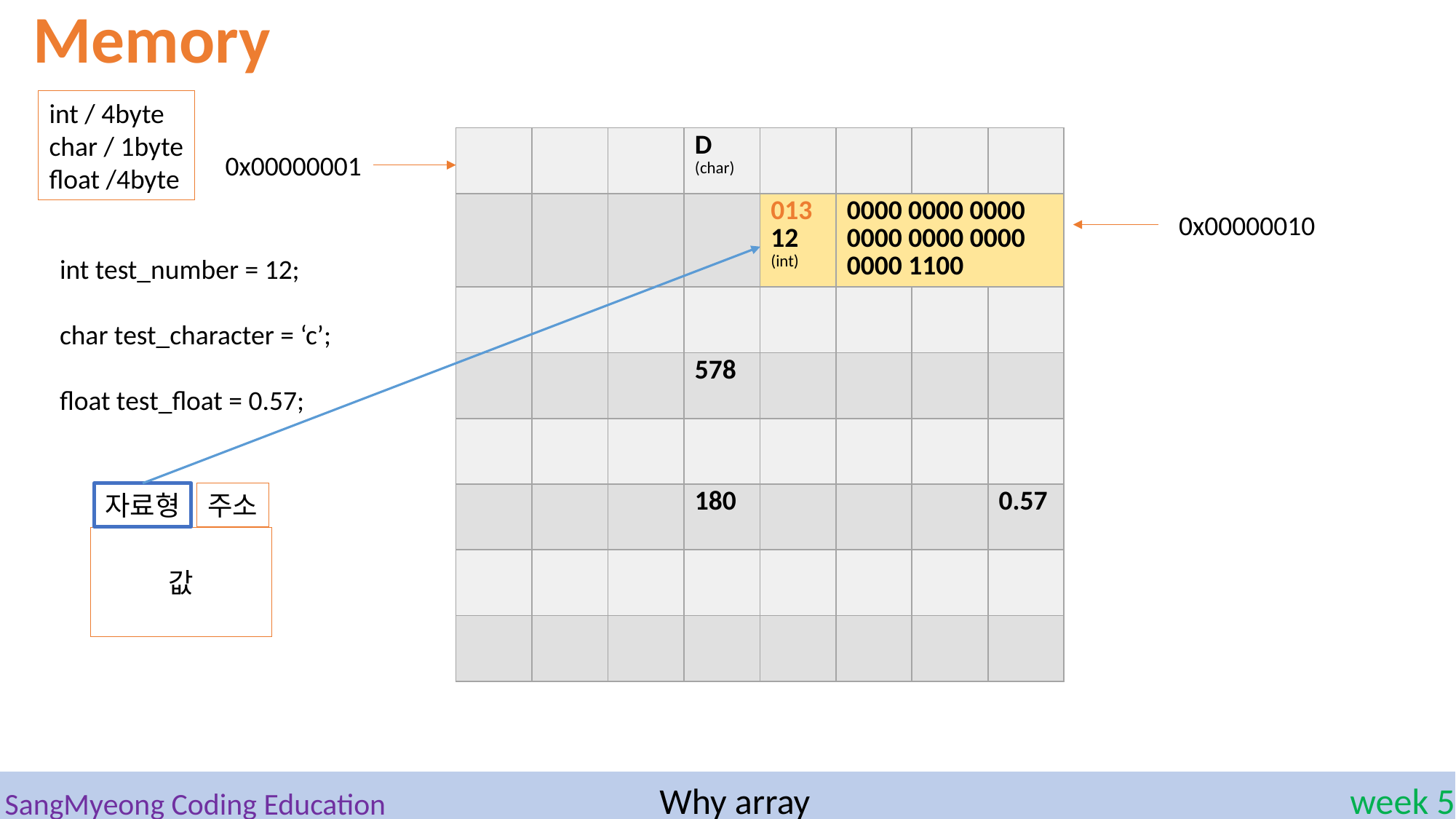

Memory
int / 4byte
char / 1byte
float /4byte
|  |  |  | D (char) |  |  |  |  |
| --- | --- | --- | --- | --- | --- | --- | --- |
|  |  |  |  | 013 12 (int) | 0000 0000 0000 0000 0000 0000 0000 1100 |  |  |
|  |  |  |  |  |  |  |  |
|  |  |  | 578 |  |  |  |  |
|  |  |  |  |  |  |  |  |
|  |  |  | 180 |  |  |  | 0.57 |
|  |  |  |  |  |  |  |  |
|  |  |  |  |  |  |  |  |
0x00000001
0x00000010
int test_number = 12;

char test_character = ‘c’;

float test_float = 0.57;
주소
자료형

값

Why array
# SangMyeong Coding Education
week 5